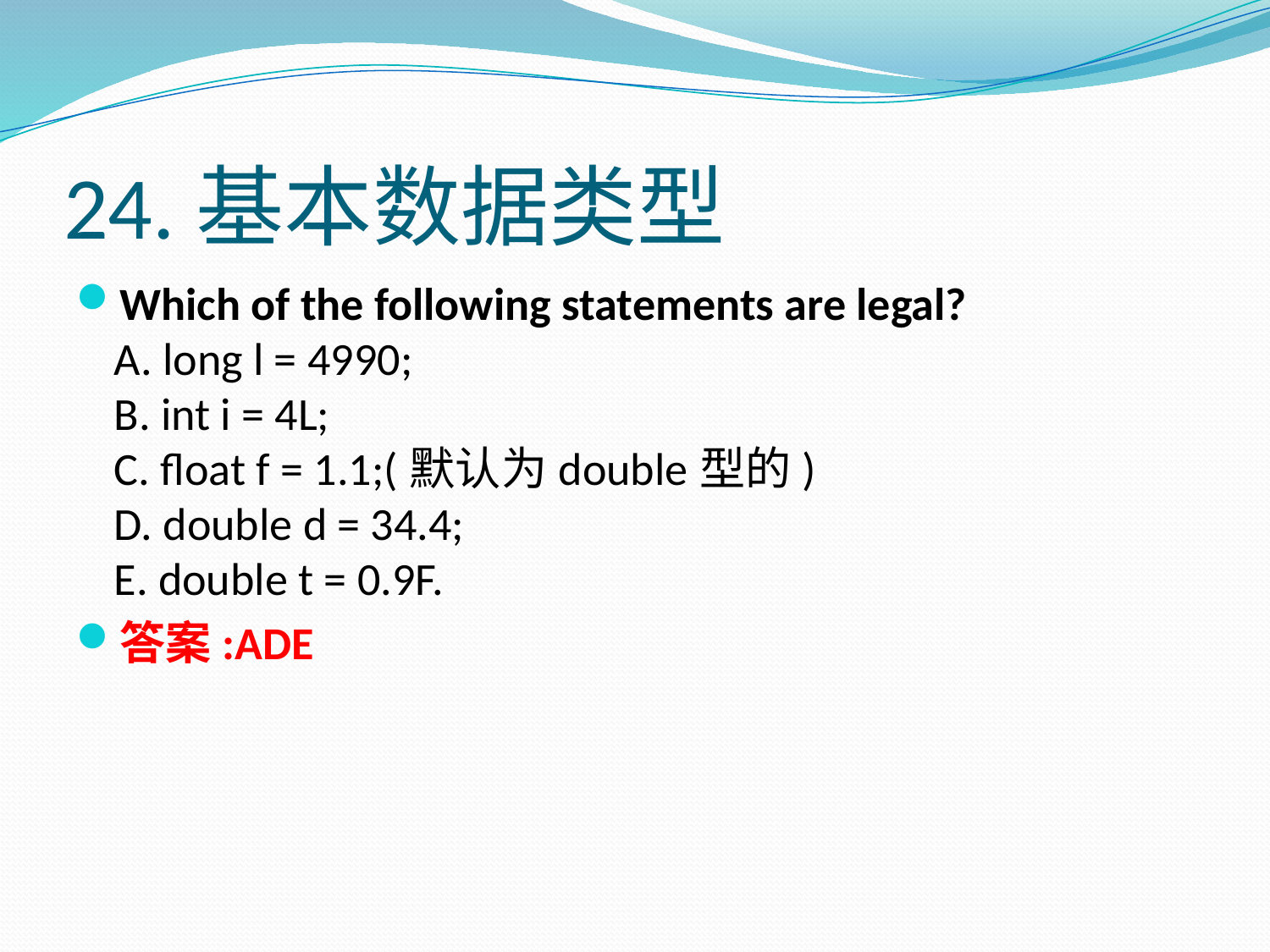

# 24.基本数据类型
Which of the following statements are legal?
A. long l = 4990;
B. int i = 4L;
C. float f = 1.1;(默认为double型的)
D. double d = 34.4;
E. double t = 0.9F.
答案:ADE